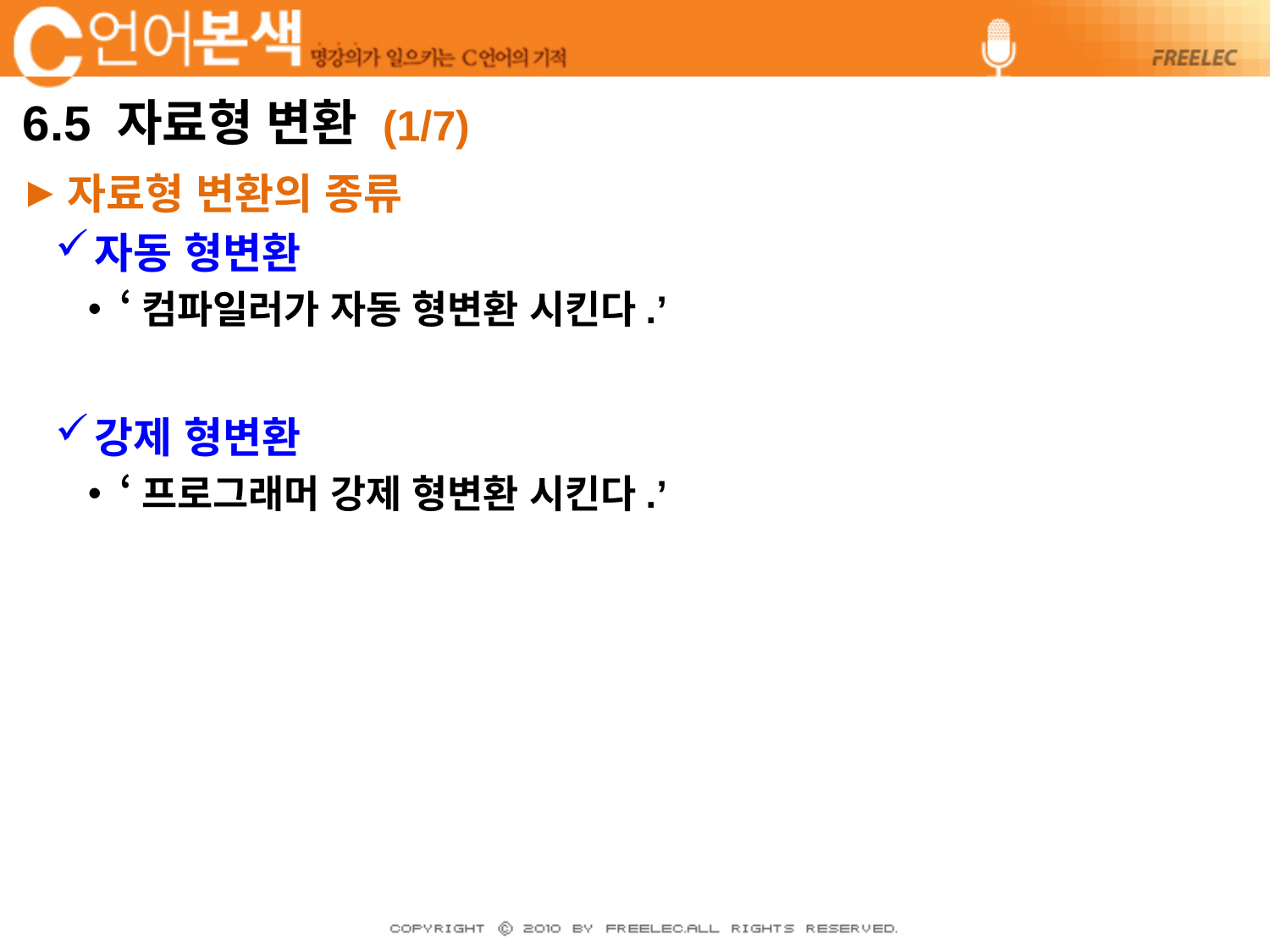

# 6.5 자료형 변환 (1/7)
자료형 변환의 종류
자동 형변환
‘컴파일러가 자동 형변환 시킨다.’

강제 형변환
‘프로그래머 강제 형변환 시킨다.’